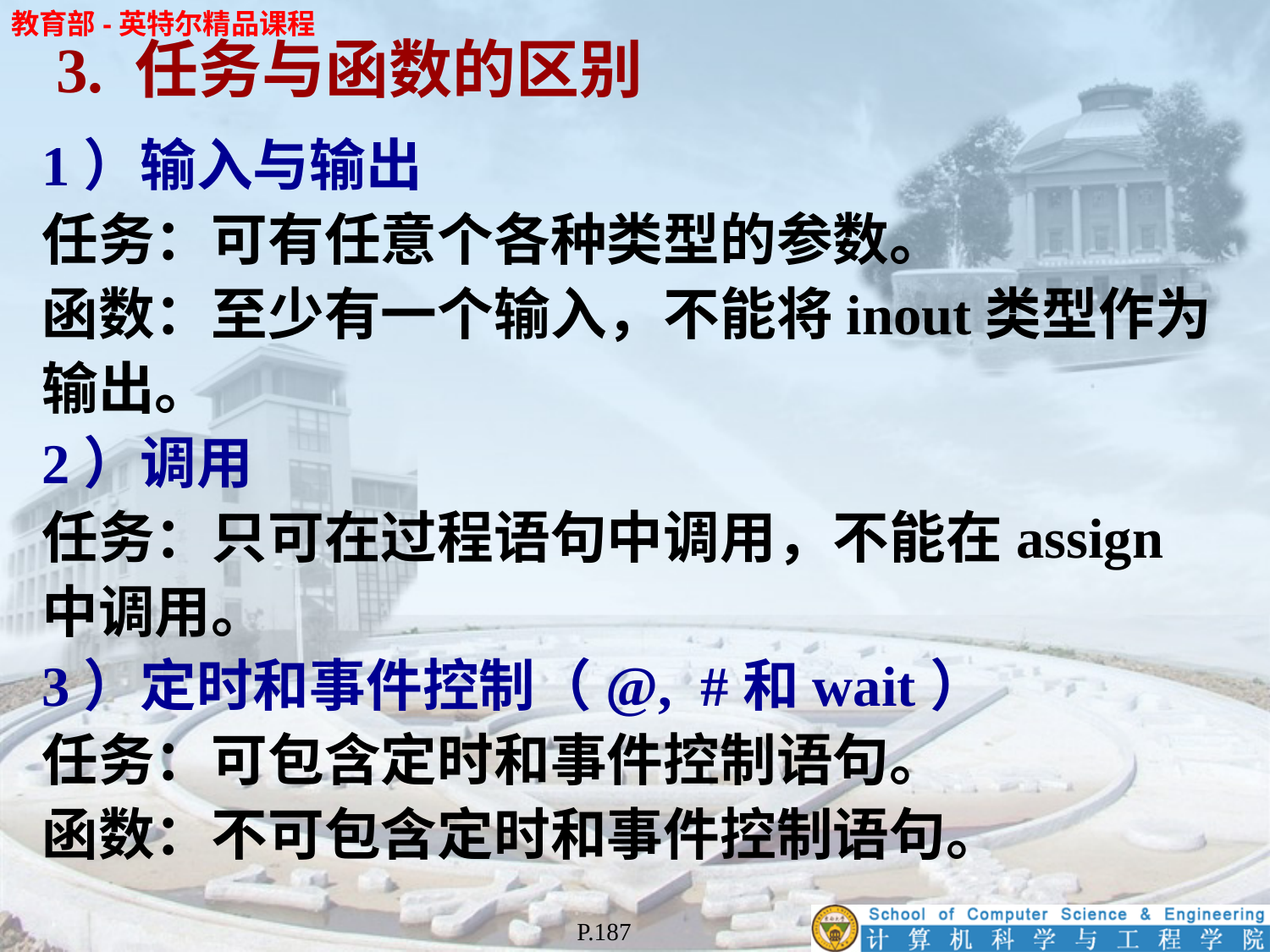

3. 任务与函数的区别
1）输入与输出
任务：可有任意个各种类型的参数。
函数：至少有一个输入，不能将inout类型作为输出。
2）调用
任务：只可在过程语句中调用，不能在assign中调用。
3）定时和事件控制（@,  #和wait）
任务：可包含定时和事件控制语句。
函数：不可包含定时和事件控制语句。
P.187